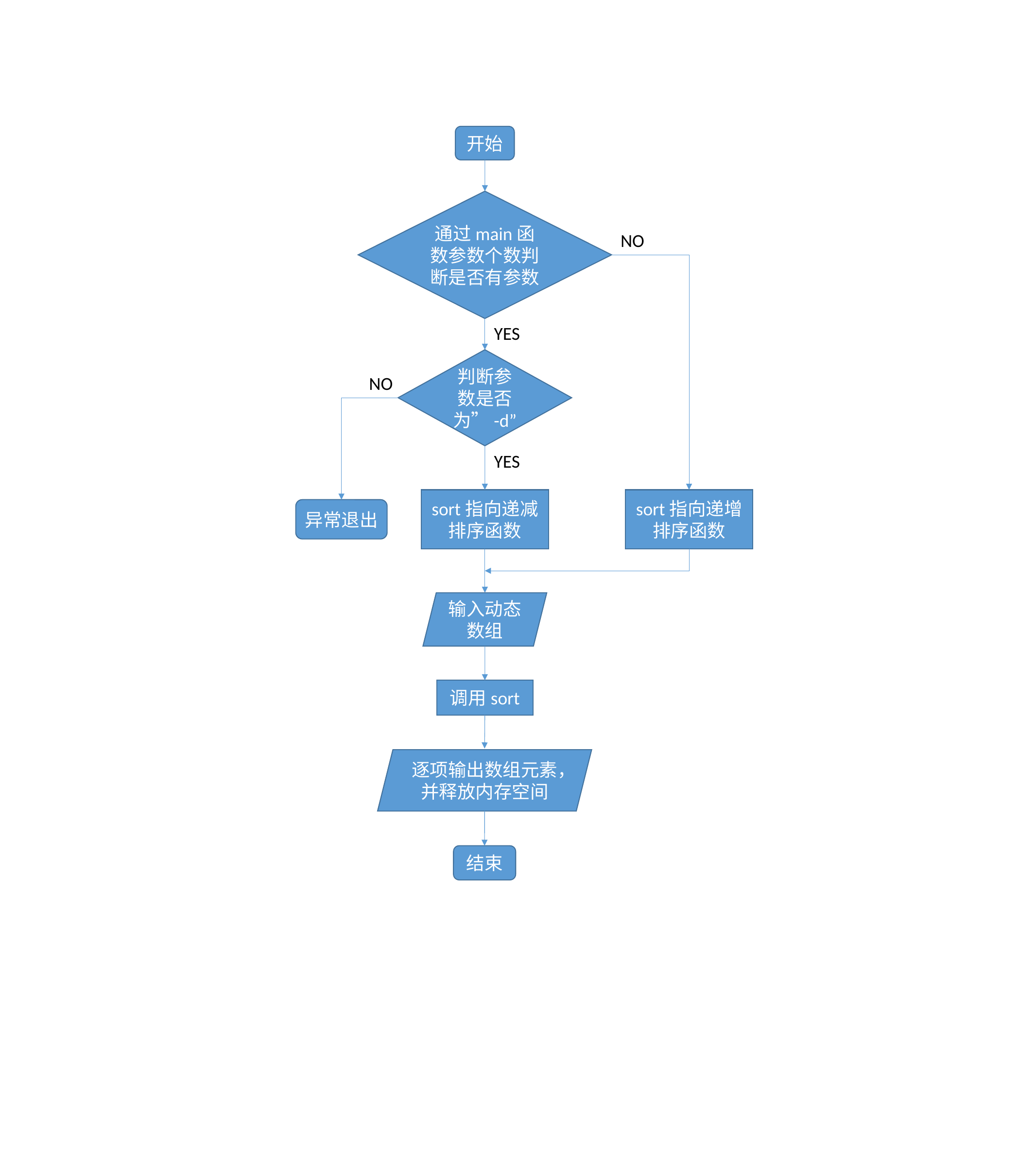

开始
通过main函数参数个数判断是否有参数
NO
YES
判断参数是否为”-d”
NO
YES
sort指向递减排序函数
sort指向递增排序函数
异常退出
输入动态数组
调用sort
逐项输出数组元素，并释放内存空间
结束